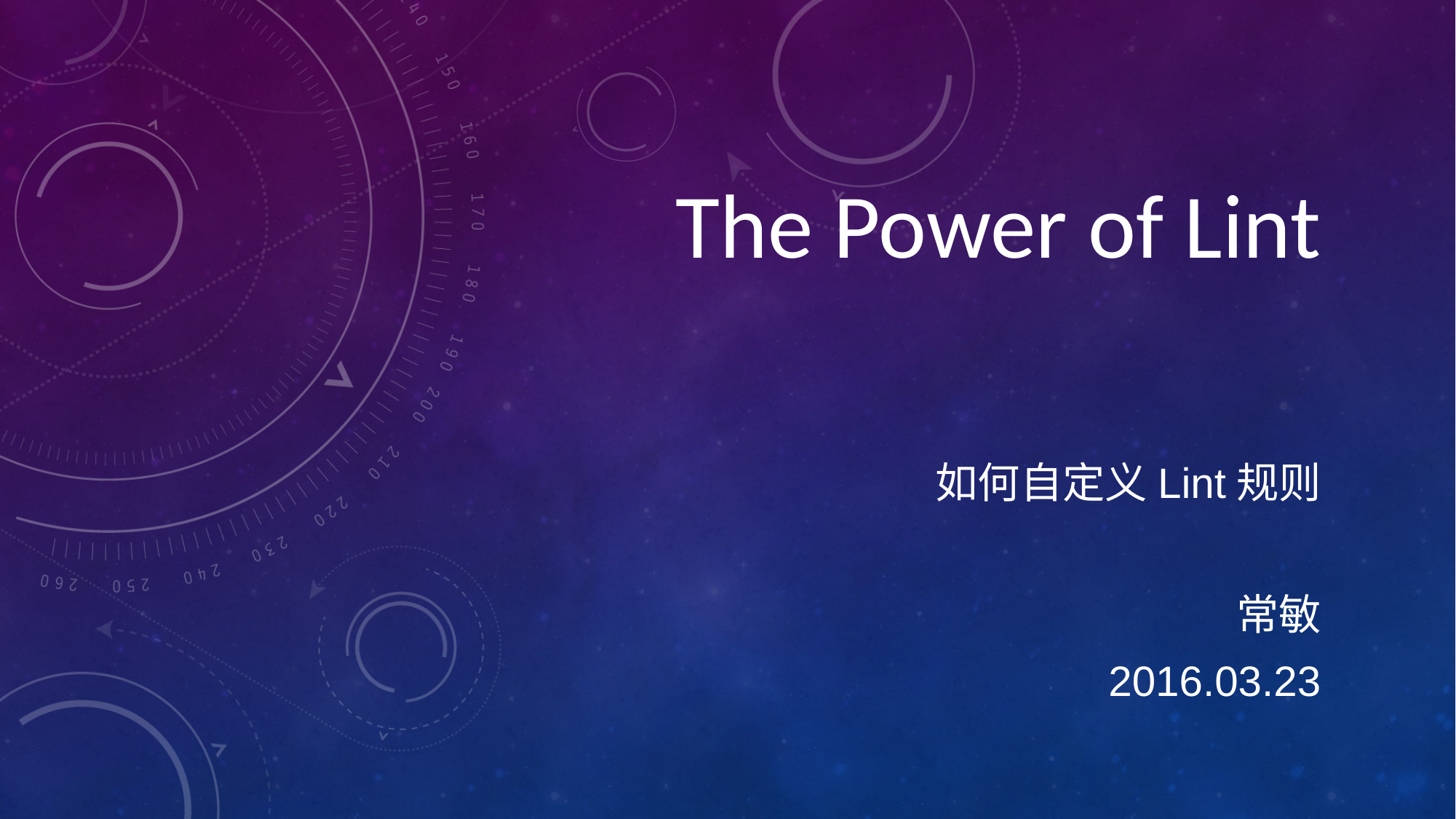

# The Power of Lint
如何自定义Lint规则

常敏
2016.03.23